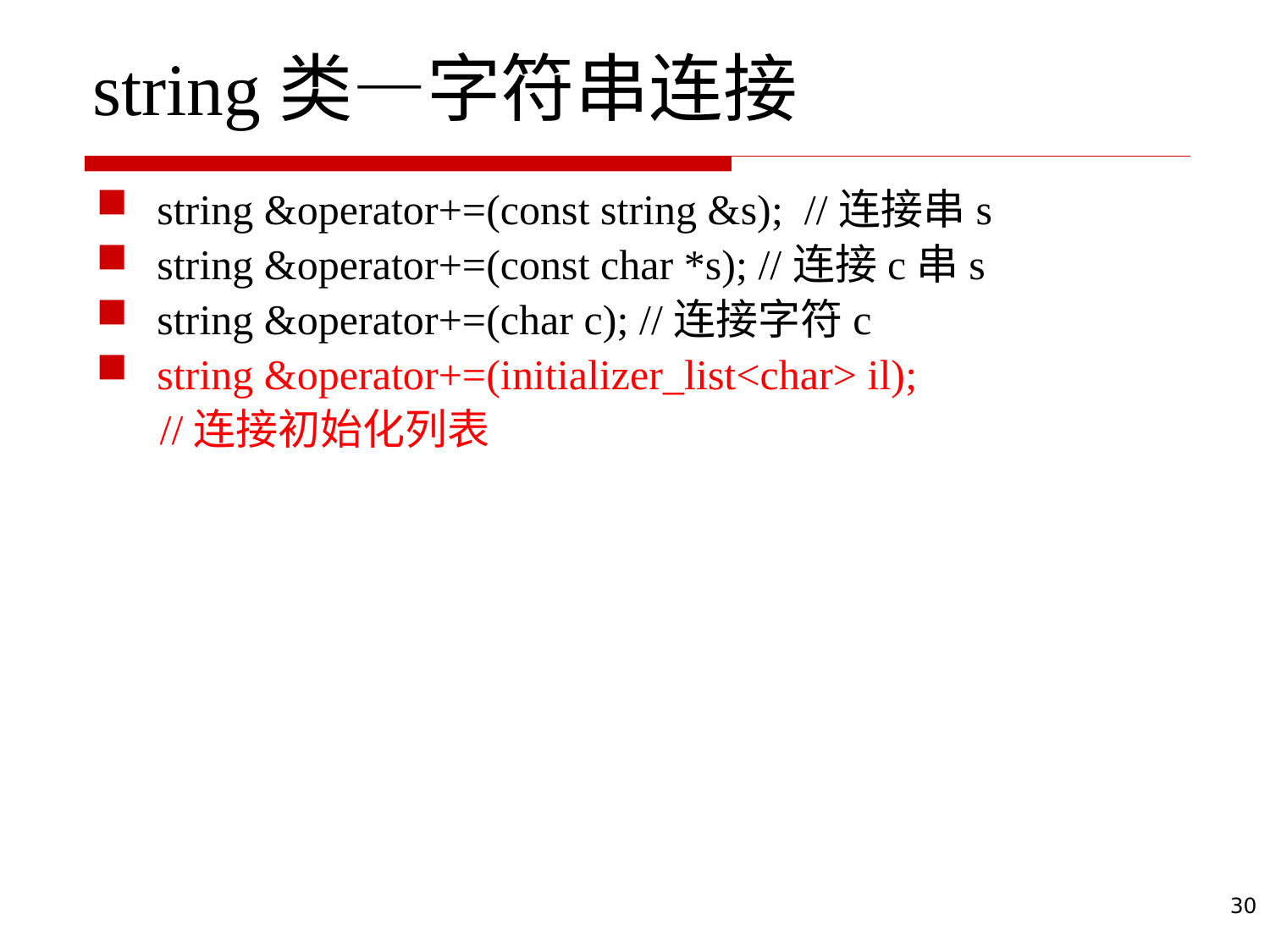

# string类—字符串连接
string &operator+=(const string &s);  //连接串s
string &operator+=(const char *s); //连接c串s
string &operator+=(char c); //连接字符c
string &operator+=(initializer_list<char> il);
      //连接初始化列表
30